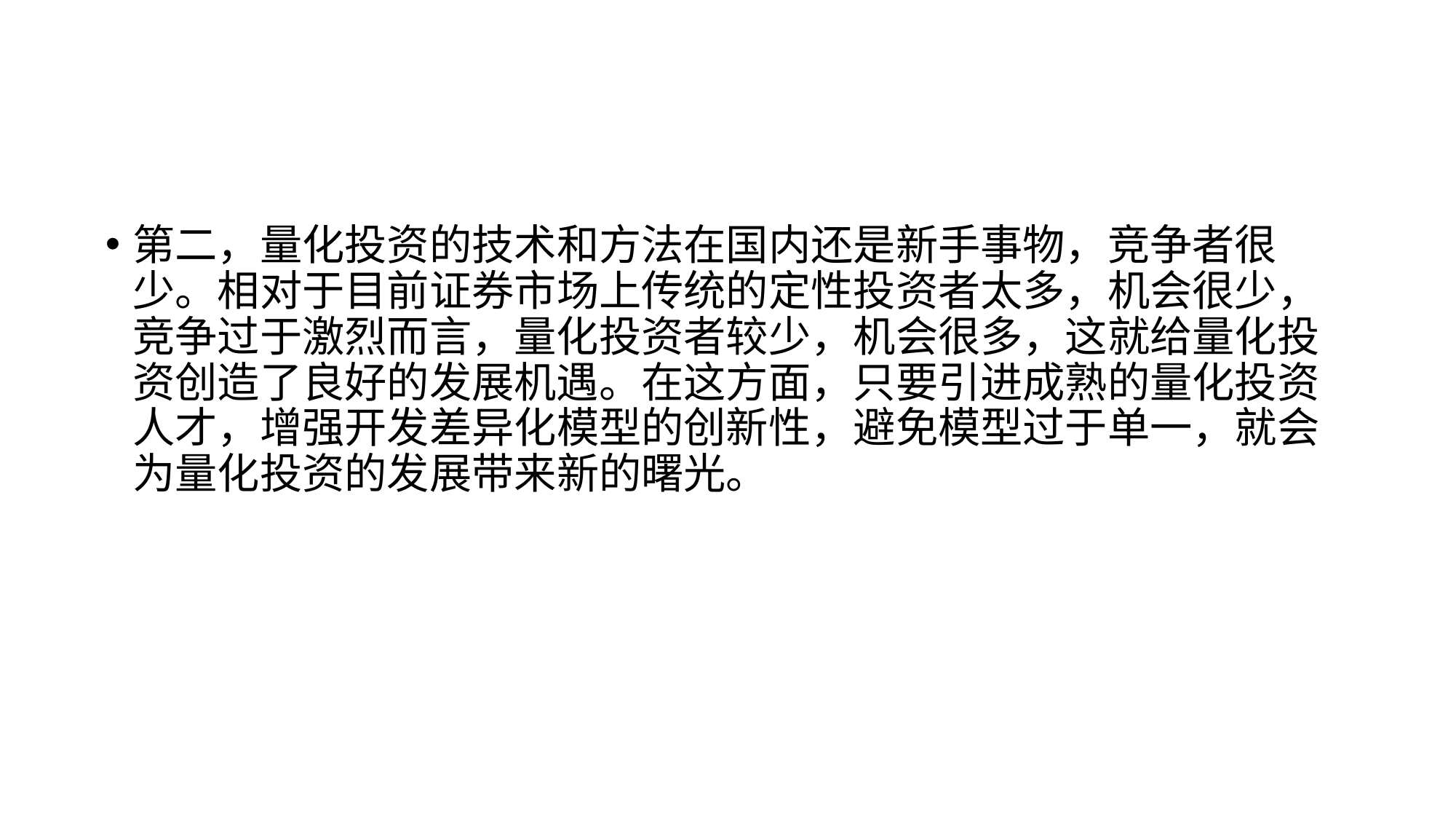

#
第二，量化投资的技术和方法在国内还是新手事物，竞争者很少。相对于目前证券市场上传统的定性投资者太多，机会很少，竞争过于激烈而言，量化投资者较少，机会很多，这就给量化投资创造了良好的发展机遇。在这方面，只要引进成熟的量化投资人才，增强开发差异化模型的创新性，避免模型过于单一，就会为量化投资的发展带来新的曙光。